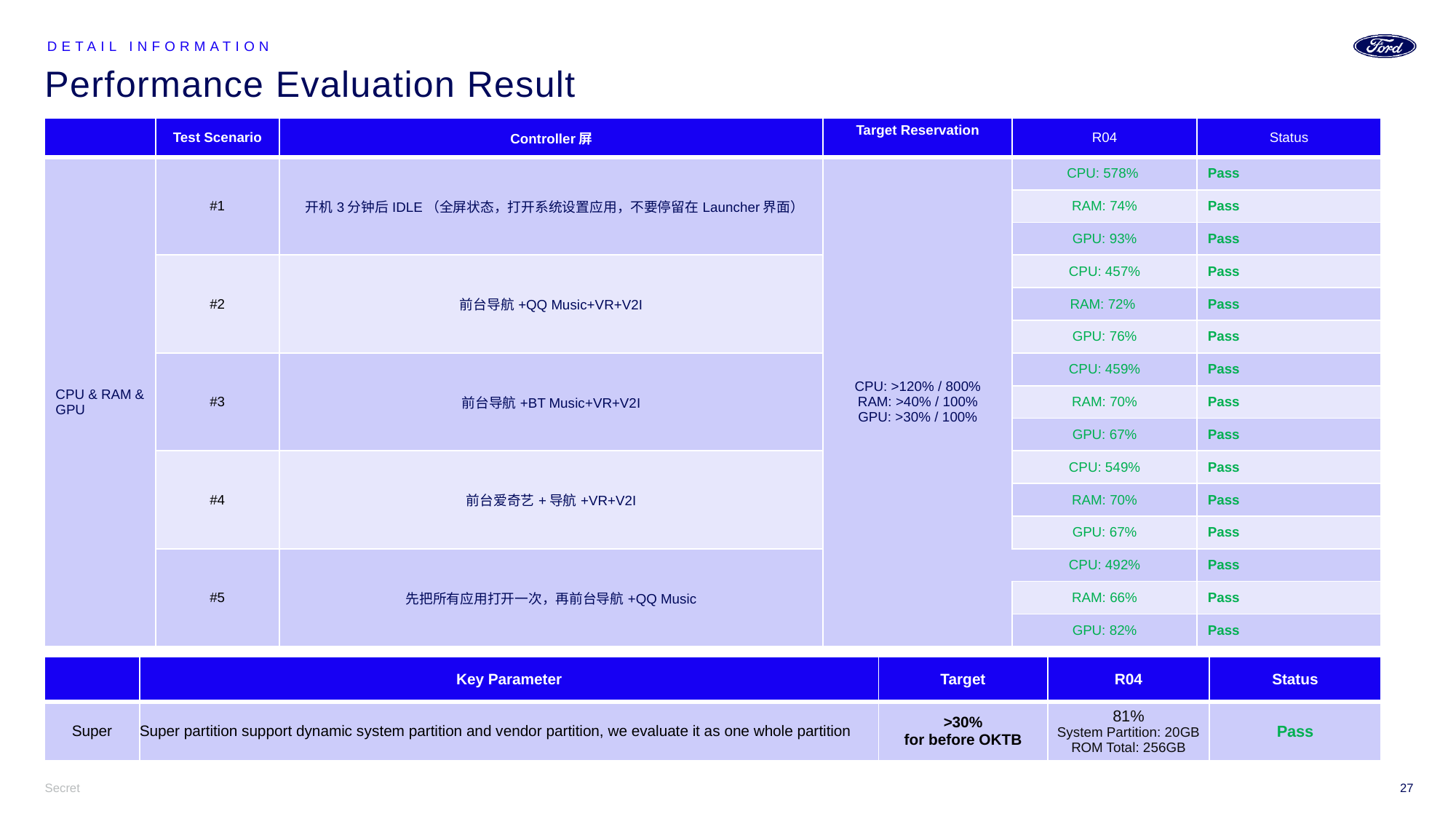

Detail information
# Performance Evaluation Result
|  | Test Scenario | Controller屏 | Target Reservation | R04 | Status |
| --- | --- | --- | --- | --- | --- |
| CPU & RAM & GPU | #1 | 开机3分钟后IDLE（全屏状态，打开系统设置应用，不要停留在Launcher界面） | CPU: >120% / 800% RAM: >40% / 100% GPU: >30% / 100% | CPU: 578% | Pass |
|  |  |  |  | RAM: 74% | Pass |
|  |  |  |  | GPU: 93% | Pass |
|  | #2 | 前台导航+QQ Music+VR+V2I |  | CPU: 457% | Pass |
|  |  |  |  | RAM: 72% | Pass |
|  |  |  |  | GPU: 76% | Pass |
|  | #3 | 前台导航+BT Music+VR+V2I |  | CPU: 459% | Pass |
|  |  |  |  | RAM: 70% | Pass |
|  |  |  |  | GPU: 67% | Pass |
|  | #4 | 前台爱奇艺+导航+VR+V2I |  | CPU: 549% | Pass |
|  |  |  |  | RAM: 70% | Pass |
|  |  |  |  | GPU: 67% | Pass |
|  | #5 | 先把所有应用打开一次，再前台导航+QQ Music |  | CPU: 492% | Pass |
|  |  |  |  | RAM: 66% | Pass |
|  |  |  |  | GPU: 82% | Pass |
|  | Key Parameter | Target | R04 | Status |
| --- | --- | --- | --- | --- |
| Super | Super partition support dynamic system partition and vendor partition, we evaluate it as one whole partition | >30% for before OKTB | 81% System Partition: 20GB ROM Total: 256GB | Pass |
27